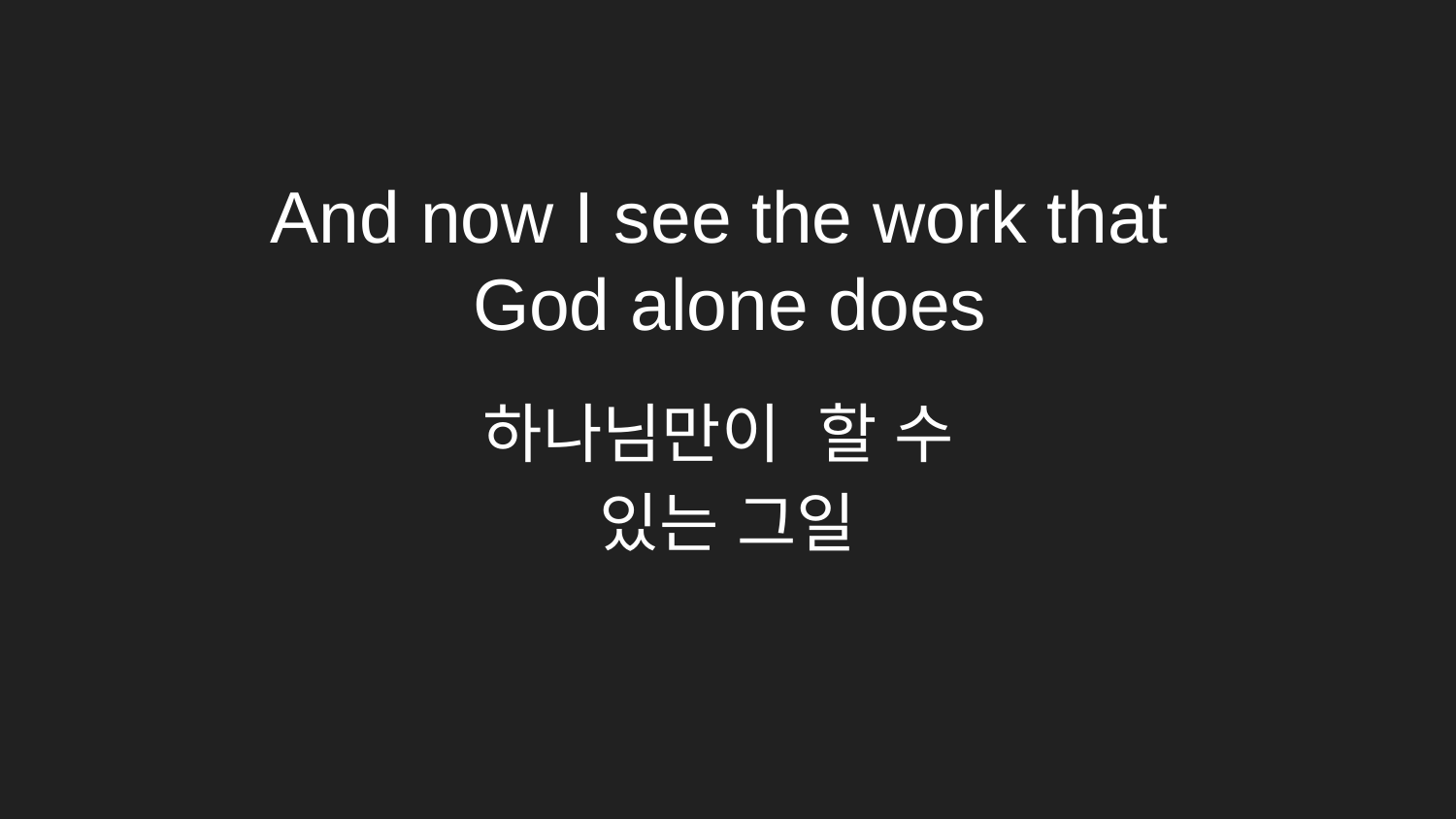

# And now I see the work that God alone does
하나님만이  할 수
있는 그일